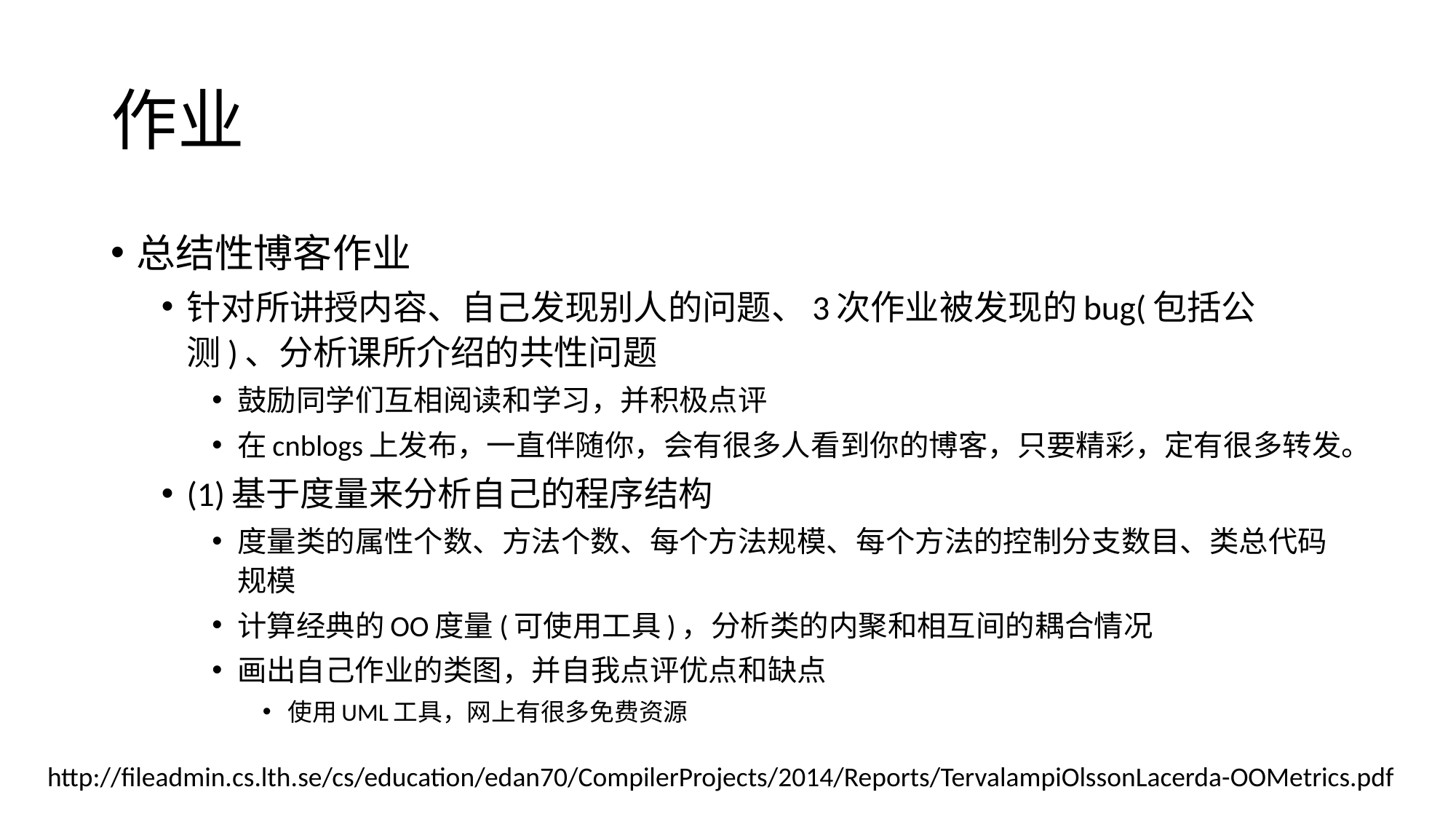

# 作业
总结性博客作业
针对所讲授内容、自己发现别人的问题、3次作业被发现的bug(包括公测)、分析课所介绍的共性问题
鼓励同学们互相阅读和学习，并积极点评
在cnblogs上发布，一直伴随你，会有很多人看到你的博客，只要精彩，定有很多转发。
(1)基于度量来分析自己的程序结构
度量类的属性个数、方法个数、每个方法规模、每个方法的控制分支数目、类总代码规模
计算经典的OO度量(可使用工具)，分析类的内聚和相互间的耦合情况
画出自己作业的类图，并自我点评优点和缺点
使用UML工具，网上有很多免费资源
http://fileadmin.cs.lth.se/cs/education/edan70/CompilerProjects/2014/Reports/TervalampiOlssonLacerda-OOMetrics.pdf